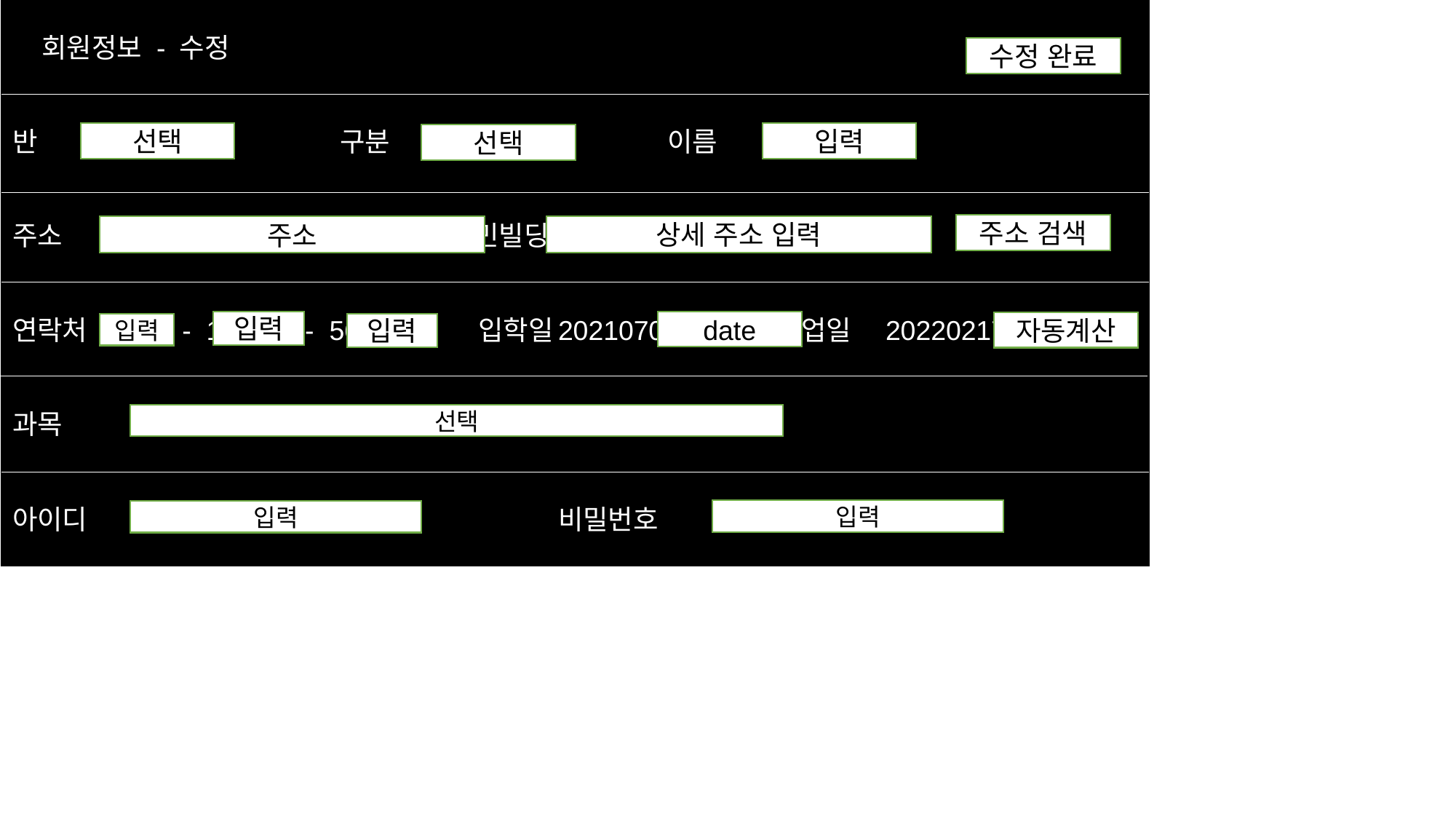

회원정보 - 수정
수정 완료
반	403		구분	학생		이름	하기재
입력
선택
선택
주소	대전광역시 중구 대흥동 500	영민빌딩 4층 403호
주소 검색
상세 주소 입력
주소
연락처	010  -  1234     -  5678	   입학일	20210705	졸업일	20220217
입력
date
자동계산
입력
입력
과목
선택
아이디					비밀번호
입력
입력